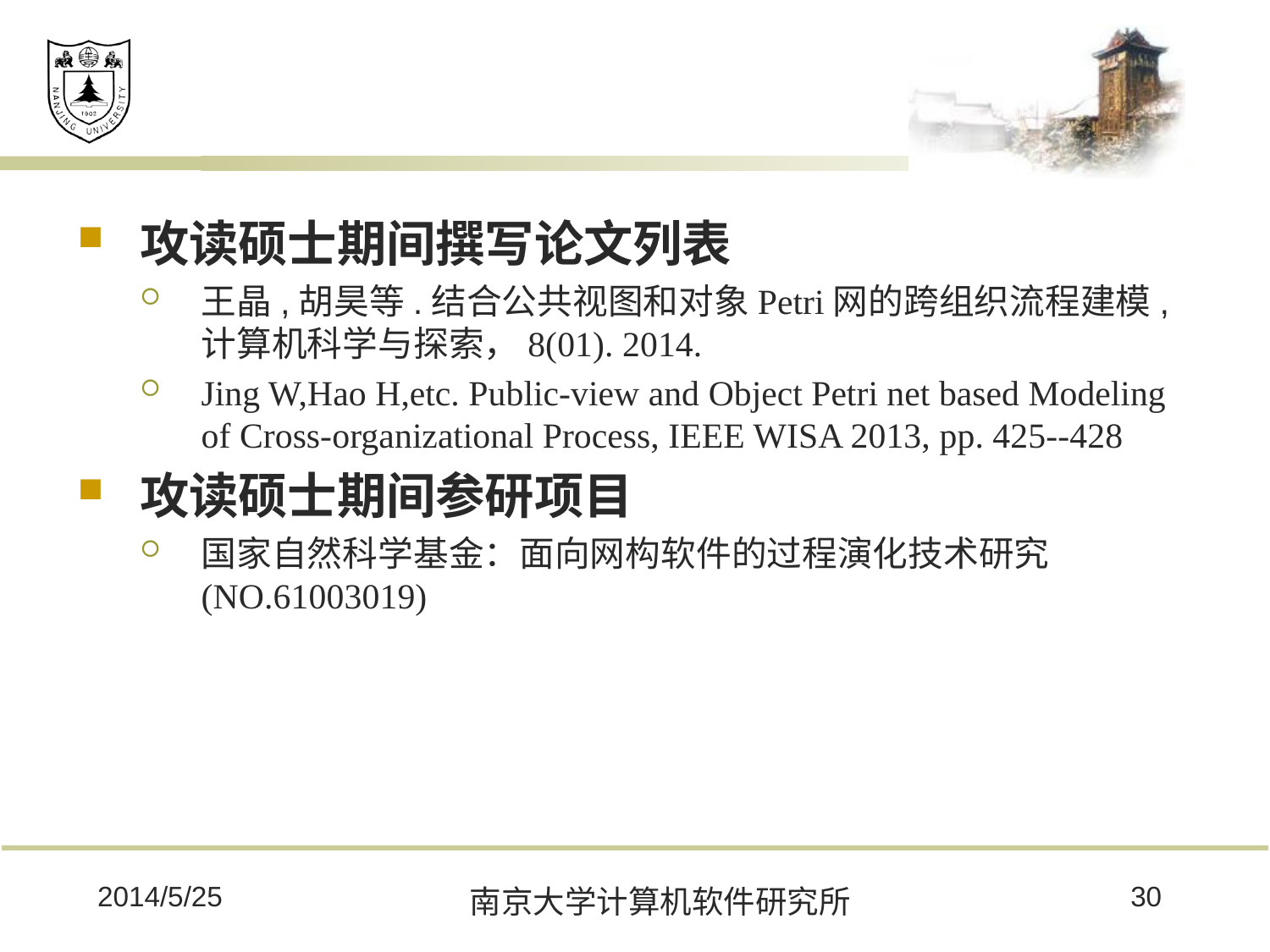

#
攻读硕士期间撰写论文列表
王晶,胡昊等.结合公共视图和对象Petri网的跨组织流程建模, 计算机科学与探索，8(01). 2014.
Jing W,Hao H,etc. Public-view and Object Petri net based Modeling of Cross-organizational Process, IEEE WISA 2013, pp. 425--428
攻读硕士期间参研项目
国家自然科学基金：面向网构软件的过程演化技术研究(NO.61003019)
2014/5/25
30
南京大学计算机软件研究所